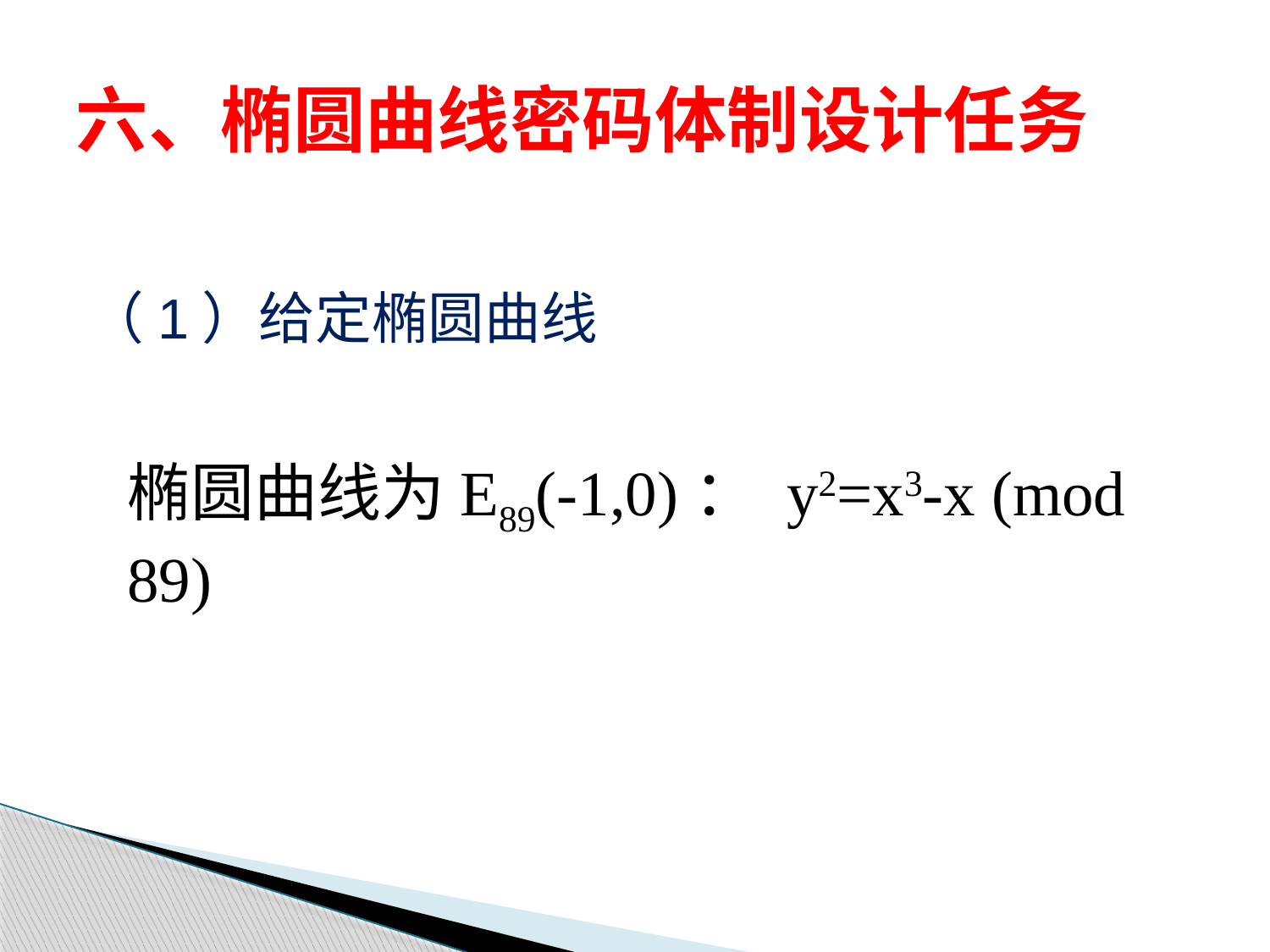

# 六、椭圆曲线密码体制设计任务
（1）给定椭圆曲线
椭圆曲线为E89(-1,0)： y2=x3-x (mod 89)